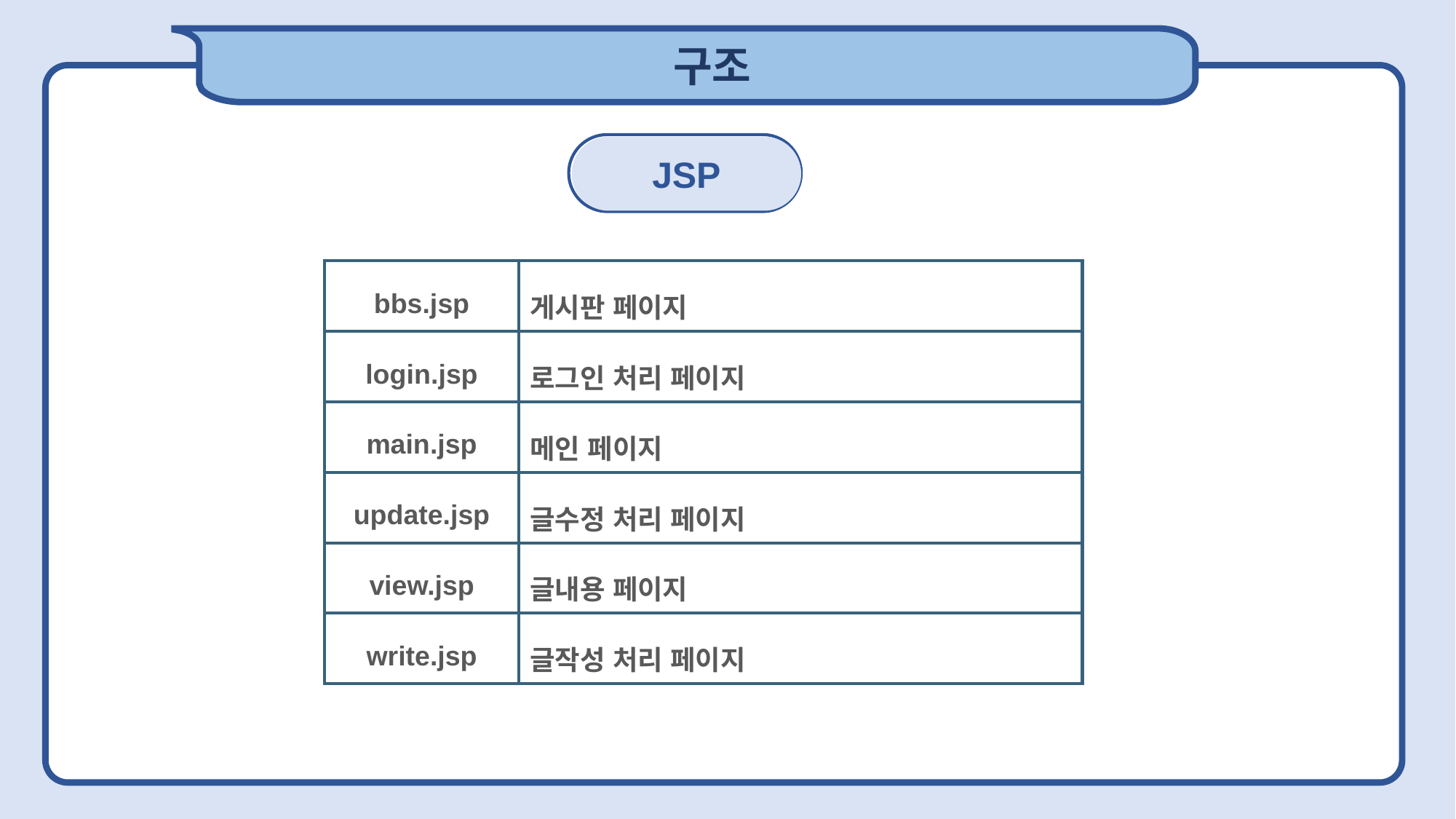

구조
CONTENTS
JSP
| bbs.jsp | 게시판 페이지 |
| --- | --- |
| login.jsp | 로그인 처리 페이지 |
| main.jsp | 메인 페이지 |
| update.jsp | 글수정 처리 페이지 |
| view.jsp | 글내용 페이지 |
| write.jsp | 글작성 처리 페이지 |